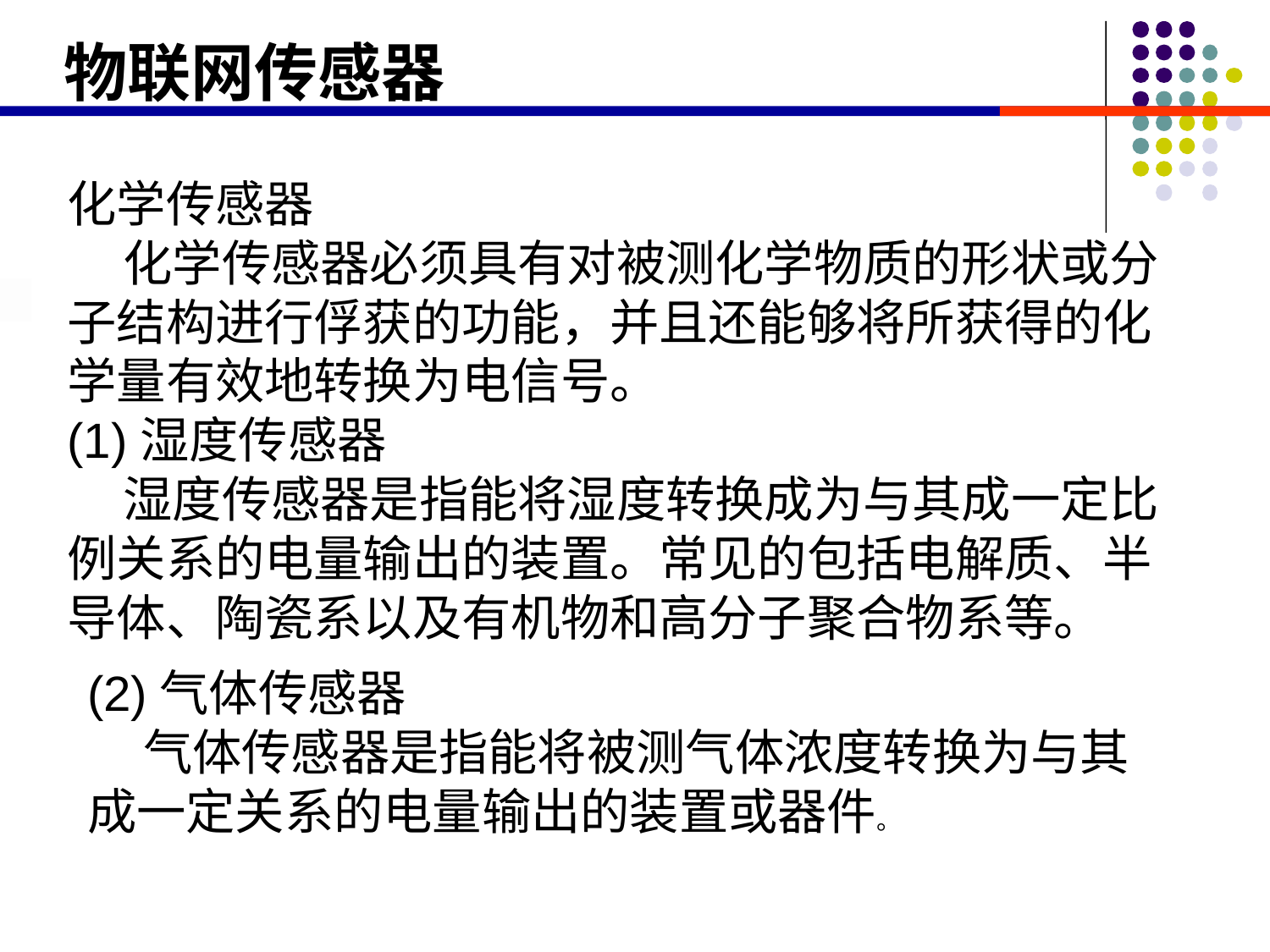

物联网传感器

化学传感器
    化学传感器必须具有对被测化学物质的形状或分子结构进行俘获的功能，并且还能够将所获得的化学量有效地转换为电信号。
(1)湿度传感器
    湿度传感器是指能将湿度转换成为与其成一定比例关系的电量输出的装置。常见的包括电解质、半导体、陶瓷系以及有机物和高分子聚合物系等。

(2)气体传感器
    气体传感器是指能将被测气体浓度转换为与其成一定关系的电量输出的装置或器件。